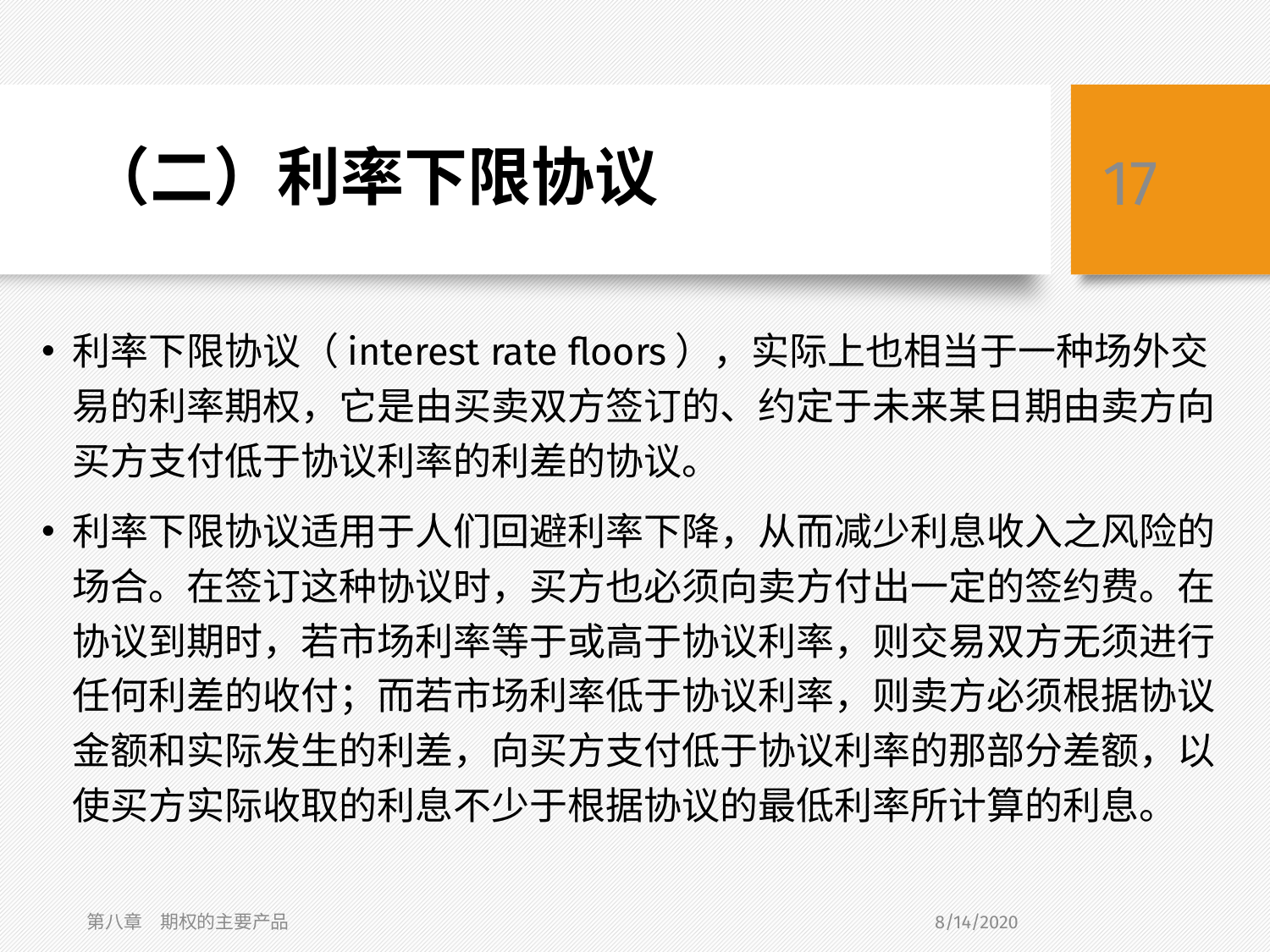

# （二）利率下限协议
17
利率下限协议（interest rate floors），实际上也相当于一种场外交易的利率期权，它是由买卖双方签订的、约定于未来某日期由卖方向买方支付低于协议利率的利差的协议。
利率下限协议适用于人们回避利率下降，从而减少利息收入之风险的场合。在签订这种协议时，买方也必须向卖方付出一定的签约费。在协议到期时，若市场利率等于或高于协议利率，则交易双方无须进行任何利差的收付；而若市场利率低于协议利率，则卖方必须根据协议金额和实际发生的利差，向买方支付低于协议利率的那部分差额，以使买方实际收取的利息不少于根据协议的最低利率所计算的利息。
8/14/2020
第八章　期权的主要产品